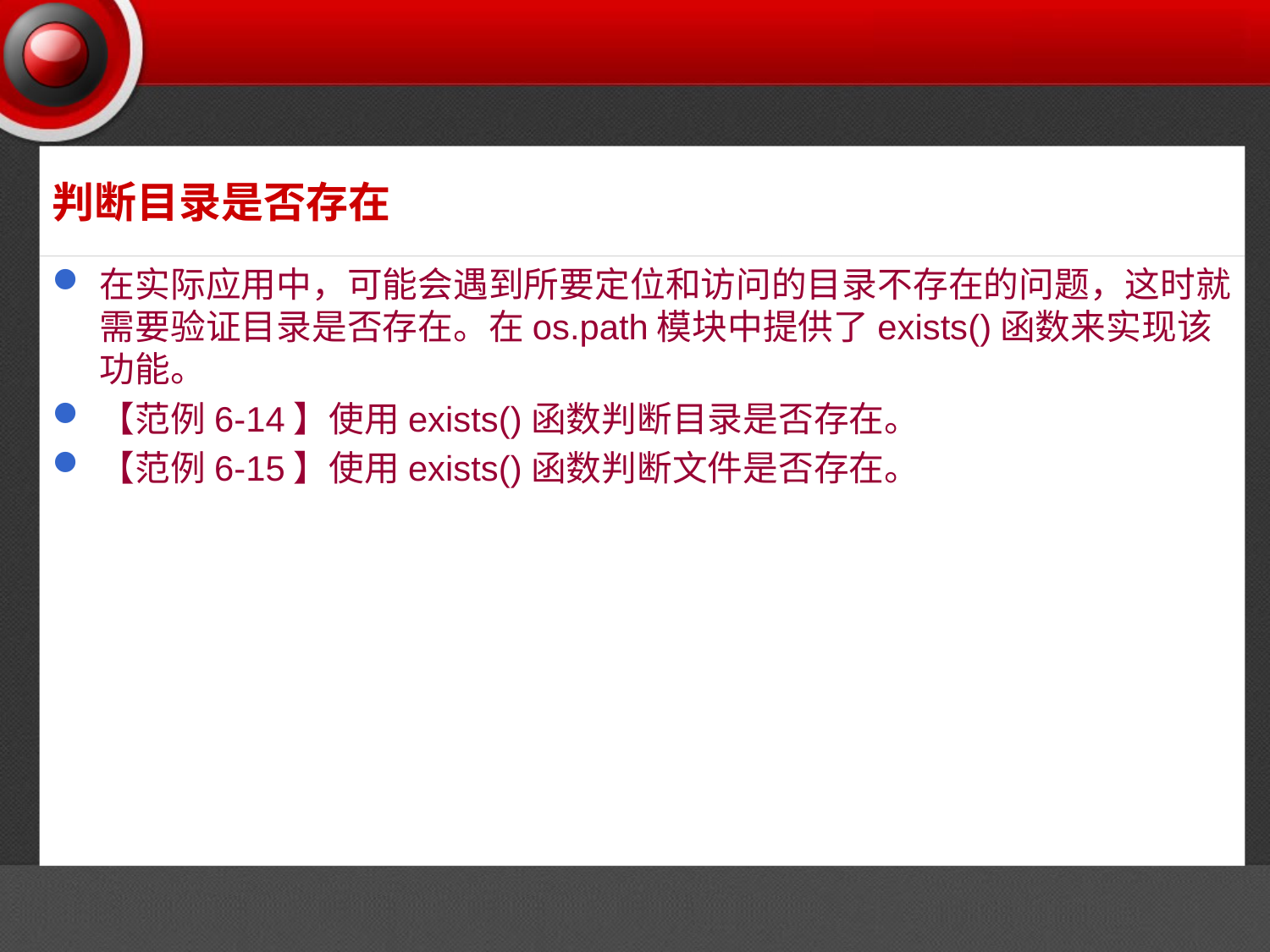

# 判断目录是否存在
在实际应用中，可能会遇到所要定位和访问的目录不存在的问题，这时就需要验证目录是否存在。在os.path模块中提供了exists()函数来实现该功能。
【范例6-14】使用exists()函数判断目录是否存在。
【范例6-15】使用exists()函数判断文件是否存在。